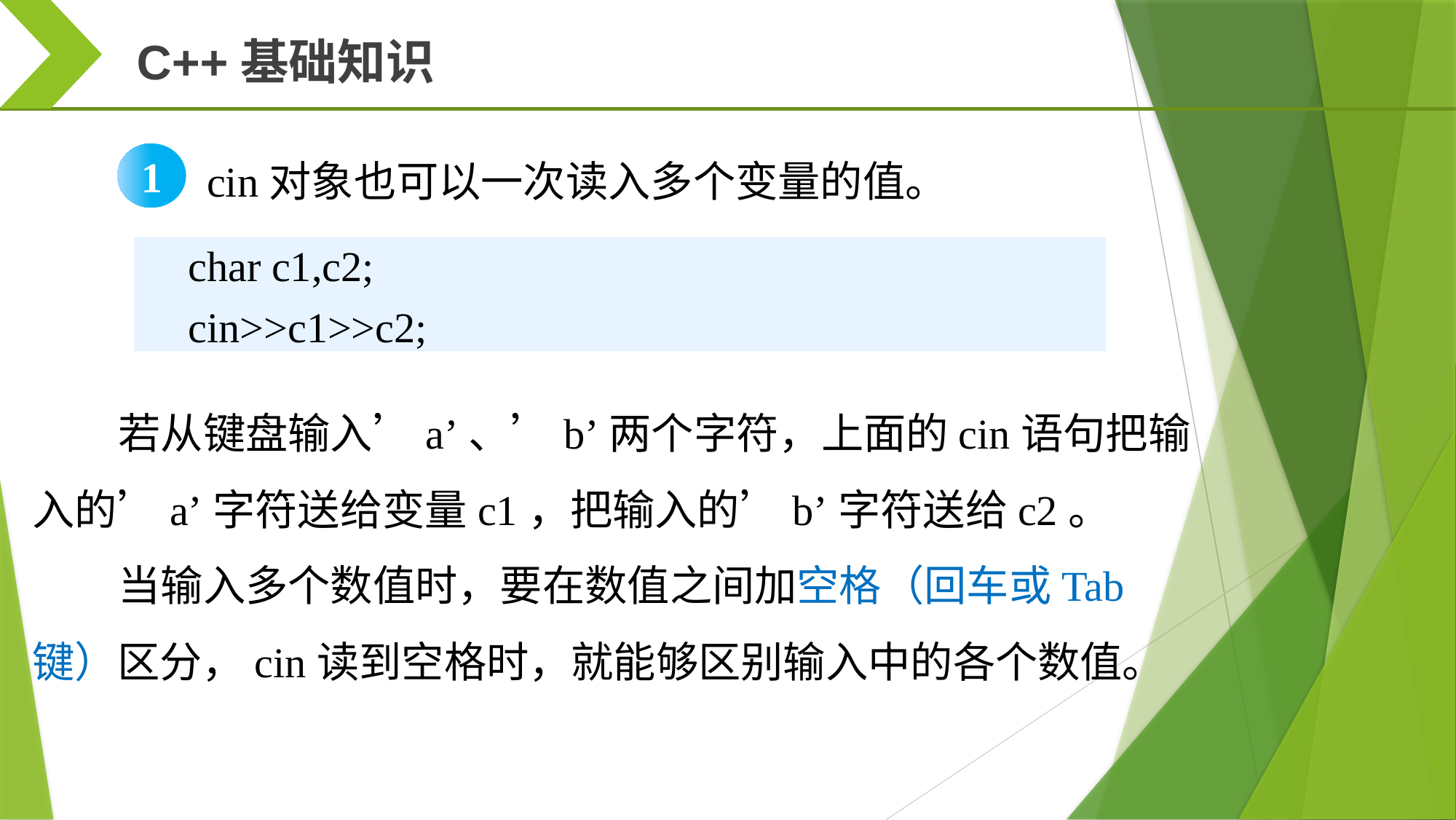

C++基础知识
    cin对象也可以一次读入多个变量的值。
1
char c1,c2;
cin>>c1>>c2;

若从键盘输入’a’、’b’两个字符，上面的cin语句把输入的’a’字符送给变量c1，把输入的’b’字符送给c2。
当输入多个数值时，要在数值之间加空格（回车或Tab键）区分，cin读到空格时，就能够区别输入中的各个数值。